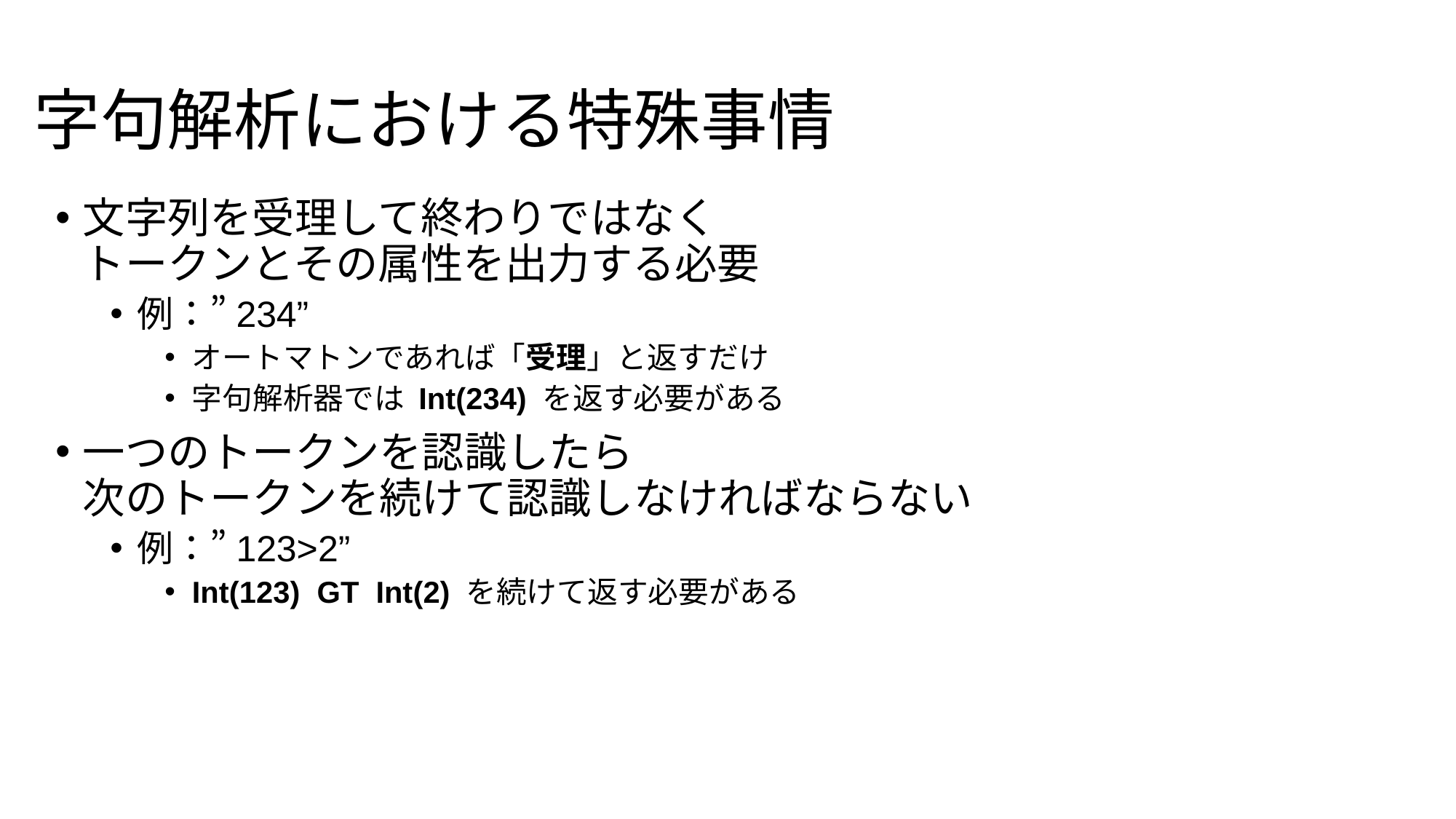

# 字句解析における特殊事情
文字列を受理して終わりではなく
トークンとその属性を出力する必要
例：”234”
オートマトンであれば「受理」と返すだけ
字句解析器では Int(234) を返す必要がある
一つのトークンを認識したら
次のトークンを続けて認識しなければならない
例：”123>2”
Int(123)  GT  Int(2) を続けて返す必要がある